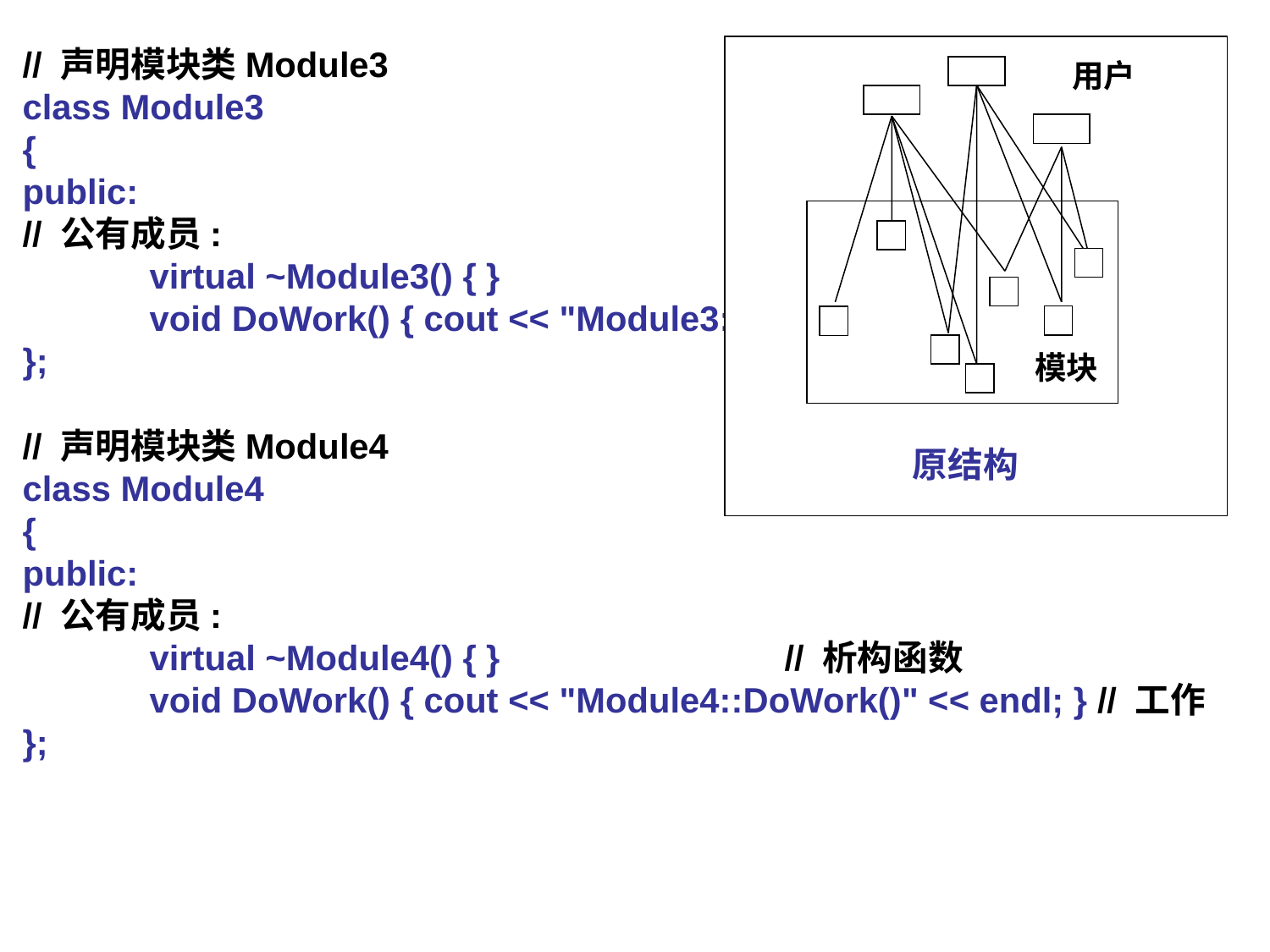

// 声明模块类Module3
class Module3
{
public:
// 公有成员:
	virtual ~Module3() { }			// 析构函数
	void DoWork() { cout << "Module3::DoWork()" << endl; } // 工作
};

// 声明模块类Module4
class Module4
{
public:
// 公有成员:
	virtual ~Module4() { }			// 析构函数
	void DoWork() { cout << "Module4::DoWork()" << endl; } // 工作
};

用户

模块
原结构